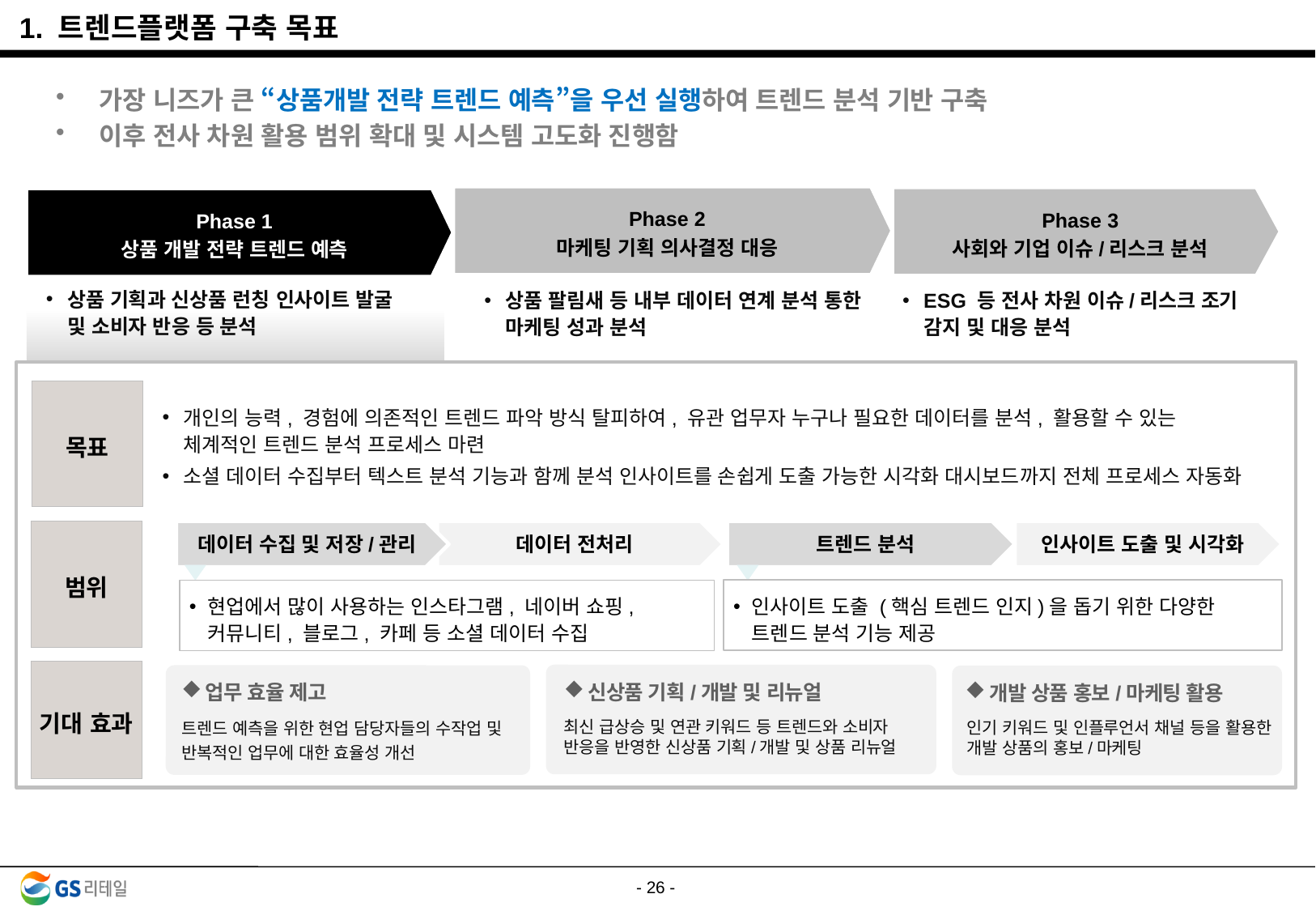

1. 트렌드플랫폼 구축 목표
가장 니즈가 큰 “상품개발 전략 트렌드 예측”을 우선 실행하여 트렌드 분석 기반 구축
이후 전사 차원 활용 범위 확대 및 시스템 고도화 진행함
Phase 2
마케팅 기획 의사결정 대응
Phase 3
사회와 기업 이슈/리스크 분석
Phase 1
상품 개발 전략 트렌드 예측
상품 기획과 신상품 런칭 인사이트 발굴 및 소비자 반응 등 분석
상품 팔림새 등 내부 데이터 연계 분석 통한 마케팅 성과 분석
ESG 등 전사 차원 이슈/리스크 조기 감지 및 대응 분석

목표
개인의 능력, 경험에 의존적인 트렌드 파악 방식 탈피하여, 유관 업무자 누구나 필요한 데이터를 분석, 활용할 수 있는 체계적인 트렌드 분석 프로세스 마련
소셜 데이터 수집부터 텍스트 분석 기능과 함께 분석 인사이트를 손쉽게 도출 가능한 시각화 대시보드까지 전체 프로세스 자동화
범위
데이터 수집 및 저장/관리
데이터 전처리
트렌드 분석
인사이트 도출 및 시각화

인사이트 도출 (핵심 트렌드 인지)을 돕기 위한 다양한 트렌드 분석 기능 제공
현업에서 많이 사용하는 인스타그램, 네이버 쇼핑, 커뮤니티, 블로그, 카페 등 소셜 데이터 수집
기대 효과

신상품 기획/개발 및 리뉴얼
최신 급상승 및 연관 키워드 등 트렌드와 소비자 반응을 반영한 신상품 기획/개발 및 상품 리뉴얼

업무 효율 제고
트렌드 예측을 위한 현업 담당자들의 수작업 및 반복적인 업무에 대한 효율성 개선

개발 상품 홍보/마케팅 활용
인기 키워드 및 인플루언서 채널 등을 활용한 개발 상품의 홍보/마케팅
- 26 -